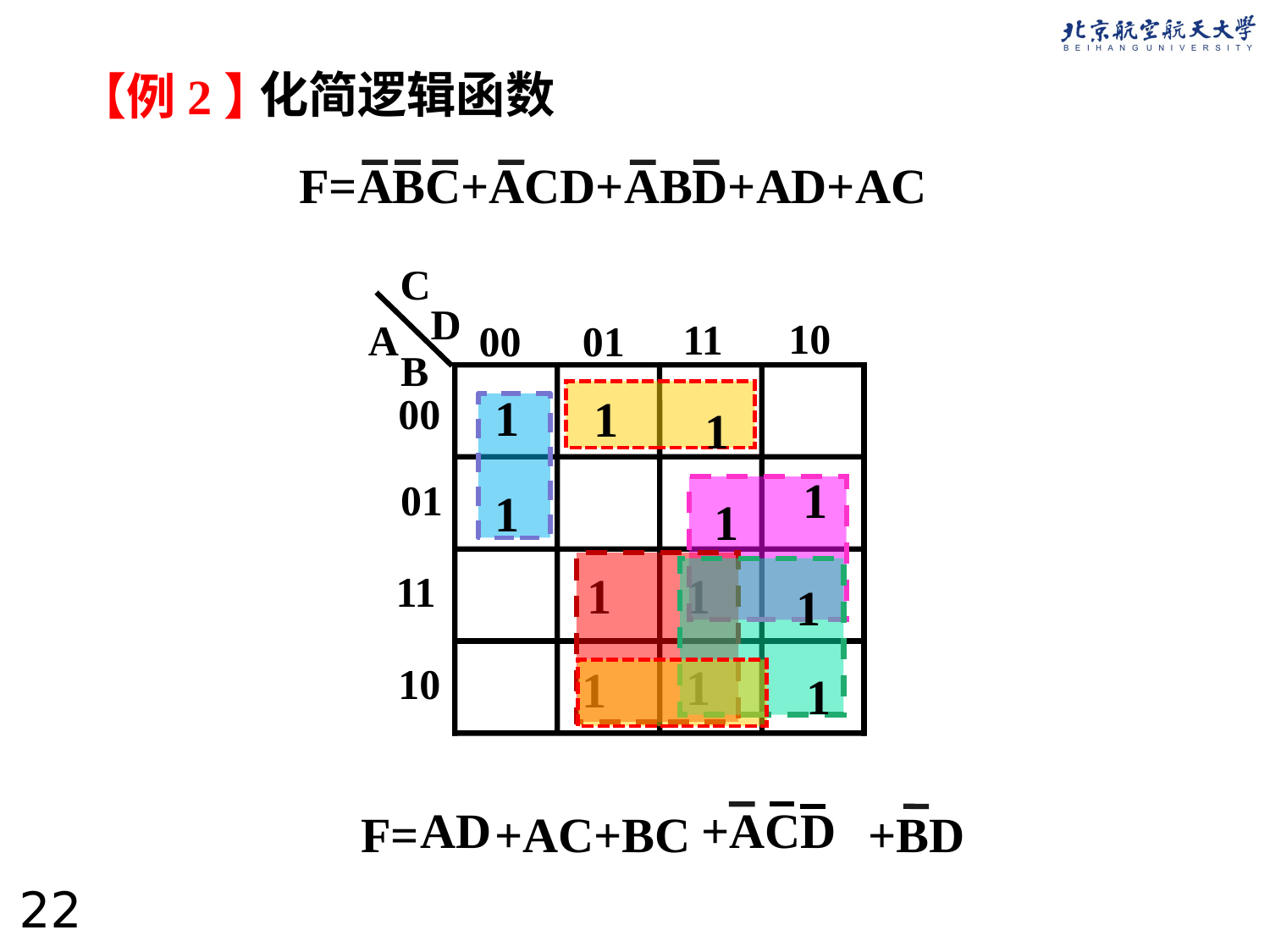

化简逻辑函数
【例2】
F=ABC+ACD+ABD+AD+AC

C
D
A
B

10
11
00
01

00
01
11
10
1
1

1
1
1
1

1
1
1
1

1
1

AD
+ACD

F=
+AC+BC
+BD

22